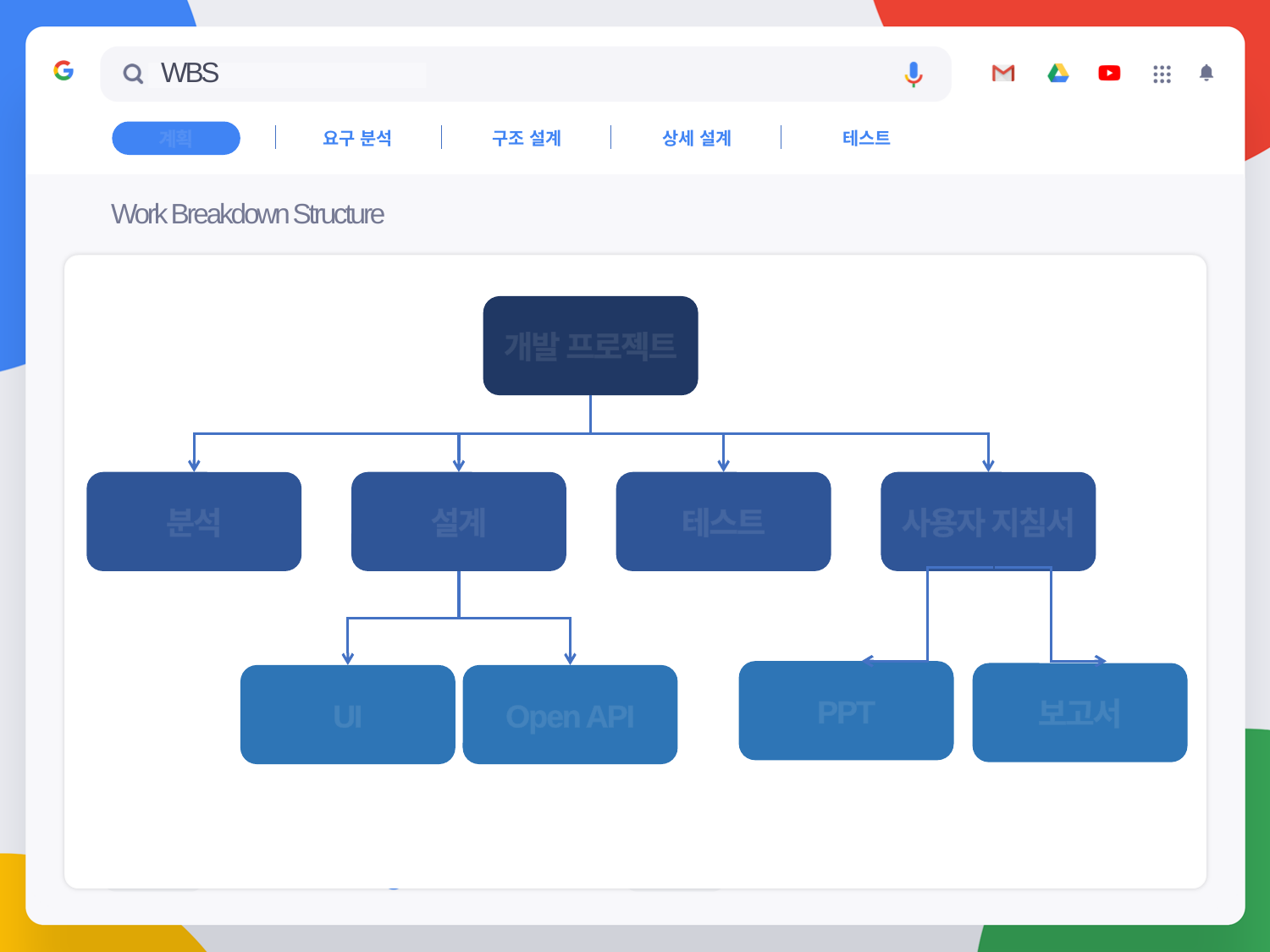

# WBS

요구 분석
구조 설계
상세 설계
테스트
계획
Work Breakdown Structure
개발 프로젝트
분석
설계
테스트
사용자 지침서
PPT
보고서
Open API
UI